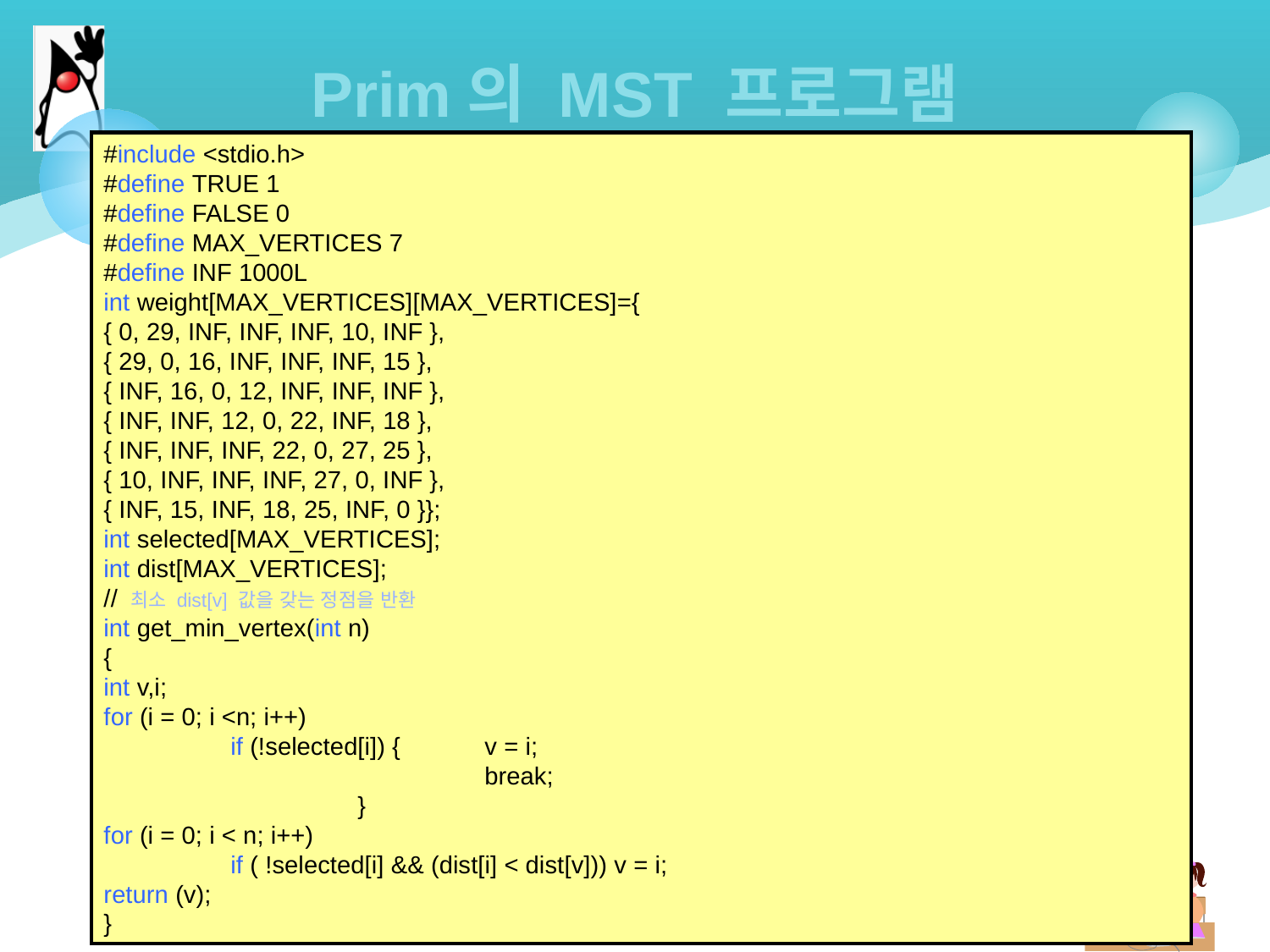

# Prim의 MST 프로그램
#include <stdio.h>
#define TRUE 1
#define FALSE 0
#define MAX_VERTICES 7
#define INF 1000L
int weight[MAX_VERTICES][MAX_VERTICES]={
{ 0, 29, INF, INF, INF, 10, INF },
{ 29, 0, 16, INF, INF, INF, 15 },
{ INF, 16, 0, 12, INF, INF, INF },
{ INF, INF, 12, 0, 22, INF, 18 },
{ INF, INF, INF, 22, 0, 27, 25 },
{ 10, INF, INF, INF, 27, 0, INF },
{ INF, 15, INF, 18, 25, INF, 0 }};
int selected[MAX_VERTICES];
int dist[MAX_VERTICES];
// 최소 dist[v] 값을 갖는 정점을 반환
int get_min_vertex(int n)
{
int v,i;
for (i = 0; i <n; i++)
	if (!selected[i]) {	v = i;
			break;
		}
for (i = 0; i < n; i++)
	if ( !selected[i] && (dist[i] < dist[v])) v = i;
return (v);
}